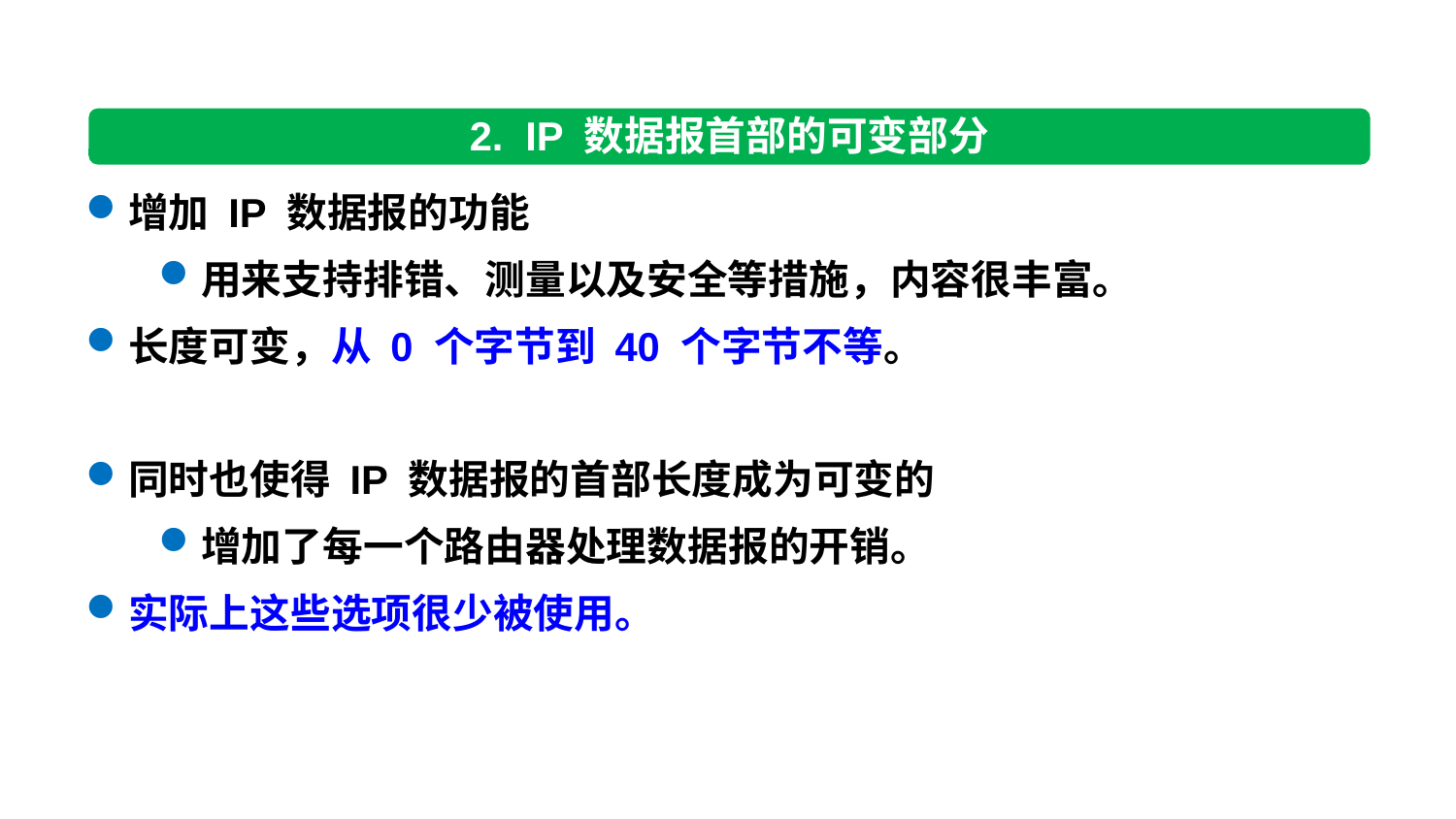

2.  IP 数据报首部的可变部分

增加 IP 数据报的功能
用来支持排错、测量以及安全等措施，内容很丰富。
长度可变，从 0 个字节到 40 个字节不等。

同时也使得 IP 数据报的首部长度成为可变的
增加了每一个路由器处理数据报的开销。
实际上这些选项很少被使用。
81